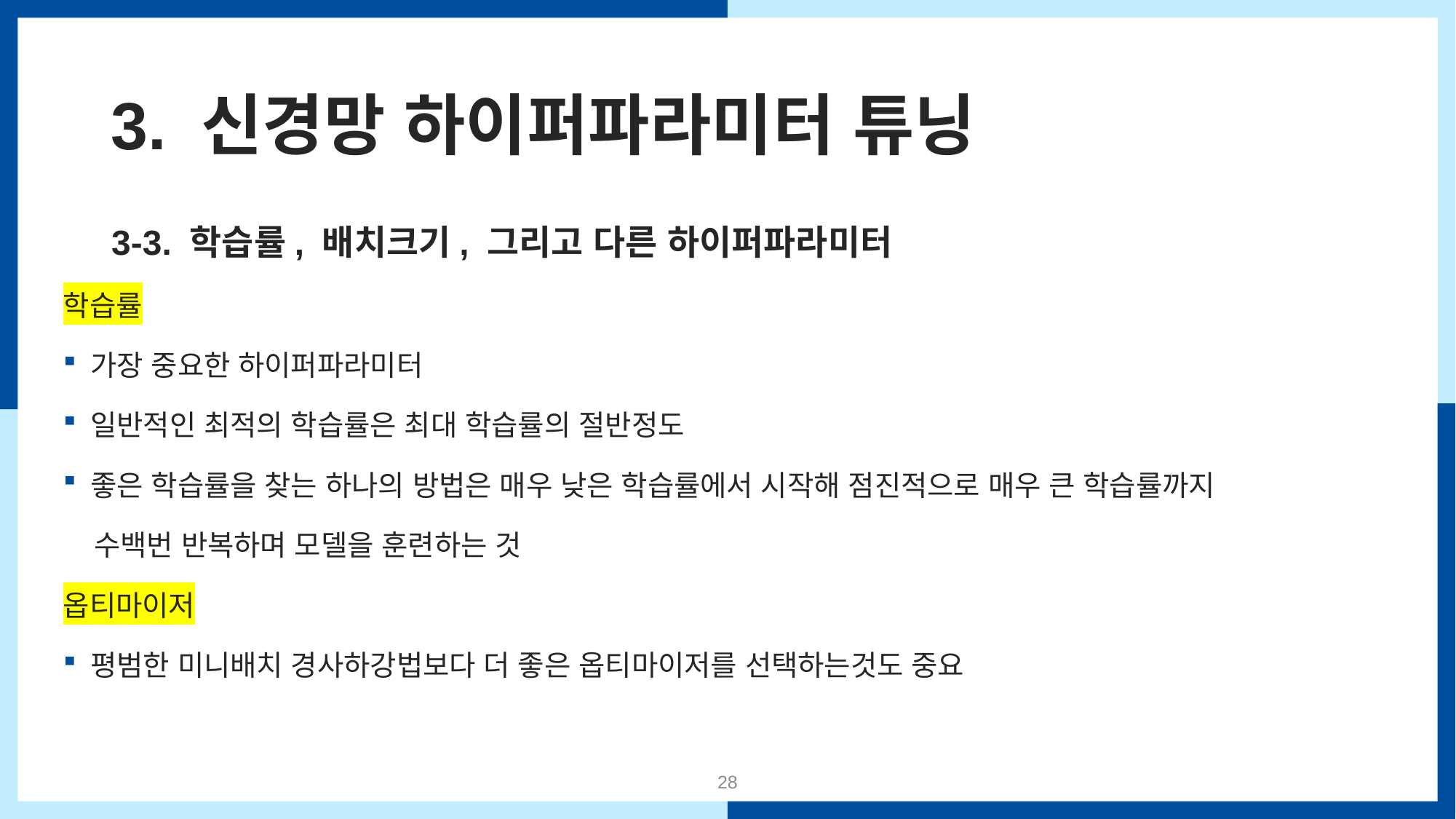

# 3. 신경망 하이퍼파라미터 튜닝
     3-3. 학습률, 배치크기, 그리고 다른 하이퍼파라미터
학습률
가장 중요한 하이퍼파라미터
일반적인 최적의 학습률은 최대 학습률의 절반정도
좋은 학습률을 찾는 하나의 방법은 매우 낮은 학습률에서 시작해 점진적으로 매우 큰 학습률까지
   수백번 반복하며 모델을 훈련하는 것
옵티마이저
평범한 미니배치 경사하강법보다 더 좋은 옵티마이저를 선택하는것도 중요

28